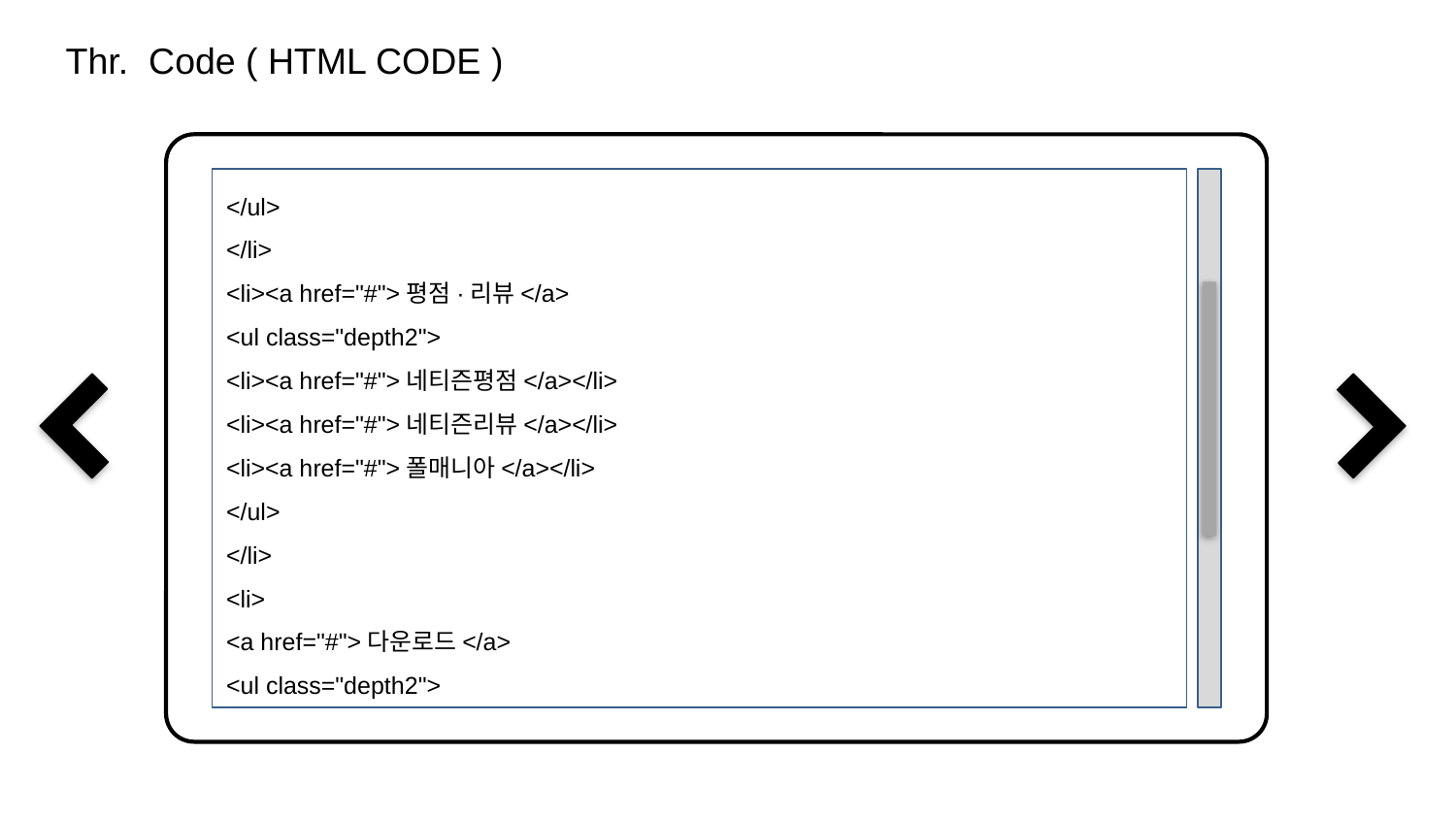

Thr.  Code ( HTML CODE )

</ul>
</li>
<li><a href="#">평점·리뷰</a>
<ul class="depth2">
<li><a href="#">네티즌평점</a></li>
<li><a href="#">네티즌리뷰</a></li>
<li><a href="#">폴매니아</a></li>
</ul>
</li>
<li>
<a href="#">다운로드</a>
<ul class="depth2">